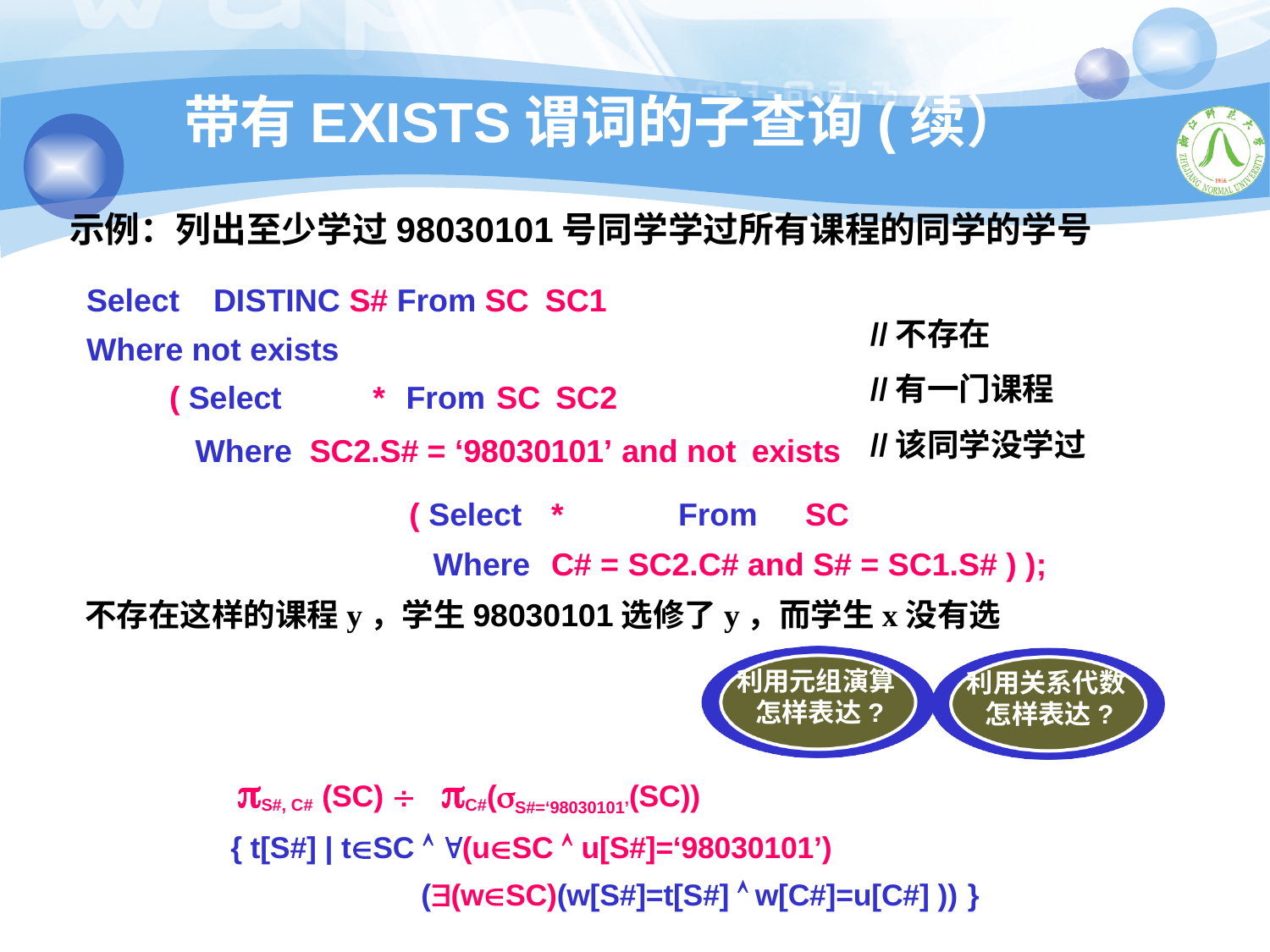

带有EXISTS谓词的子查询(续）
示例：列出至少学过98030101号同学学过所有课程的同学的学号
Select	DISTINC S# From SC SC1
Where not exists
( Select	*	From	SC SC2
//不存在
//有一门课程
//该同学没学过
Where  SC2.S# = ‘98030101’ and not exists
( Select	*	From	SC
 Where	C# = SC2.C# and S# = SC1.S# ) );
不存在这样的课程y，学生98030101选修了y，而学生x没有选

利用元组演算 怎样表达?
利用关系代数 怎样表达?
πS#, C#  (SC) ÷	πC#(σS#=‘98030101’(SC))
{ t[S#] | t∈SC ∧ ∀(u∈SC ∧ u[S#]=‘98030101’)
(∃(w∈SC)(w[S#]=t[S#] ∧ w[C#]=u[C#] )) }